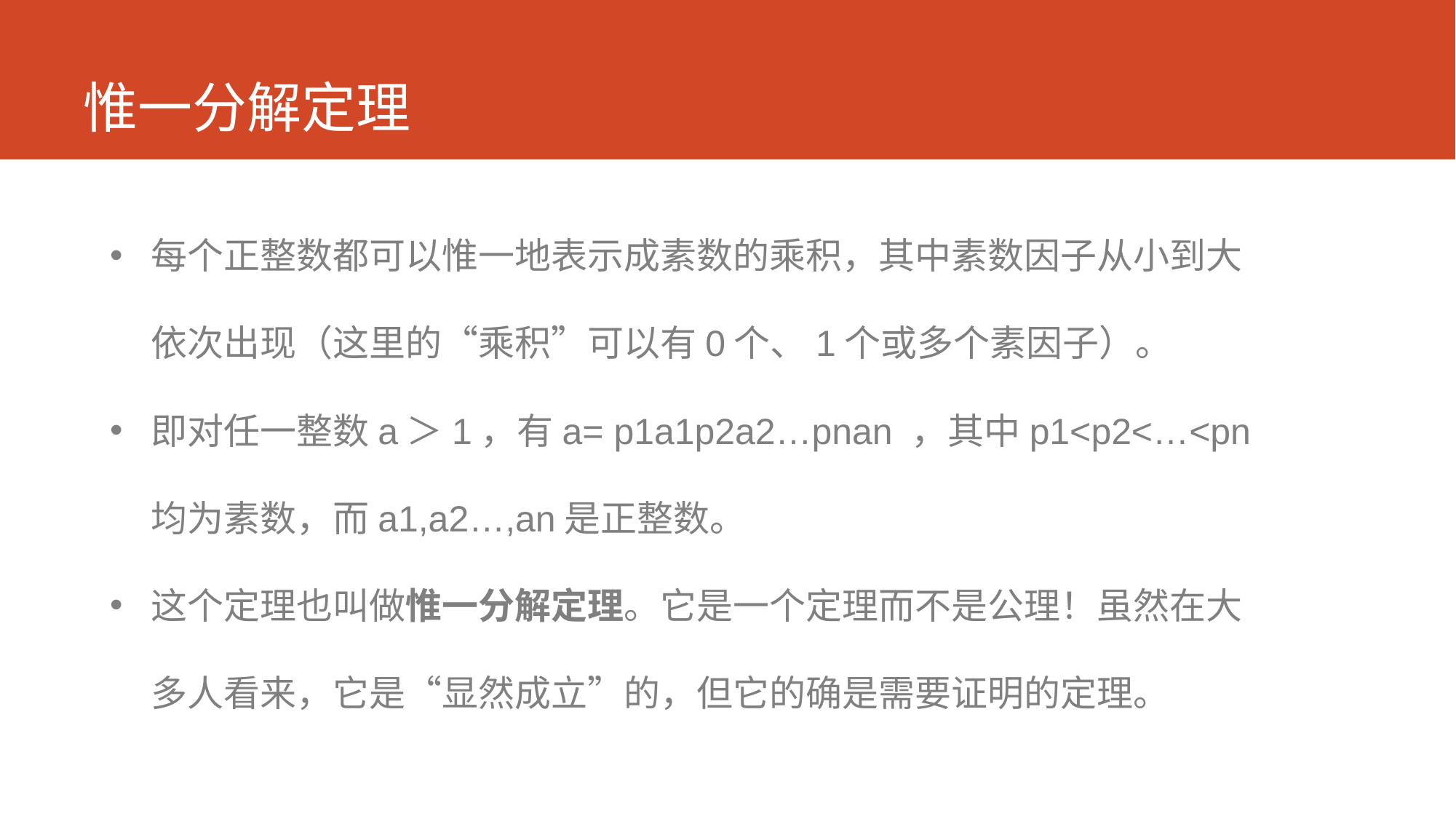

# 惟一分解定理
每个正整数都可以惟一地表示成素数的乘积，其中素数因子从小到大依次出现（这里的“乘积”可以有0个、1个或多个素因子）。
即对任一整数a＞1，有a= p1a1p2a2…pnan ，其中p1<p2<…<pn均为素数，而a1,a2…,an是正整数。
这个定理也叫做惟一分解定理。它是一个定理而不是公理！虽然在大多人看来，它是“显然成立”的，但它的确是需要证明的定理。